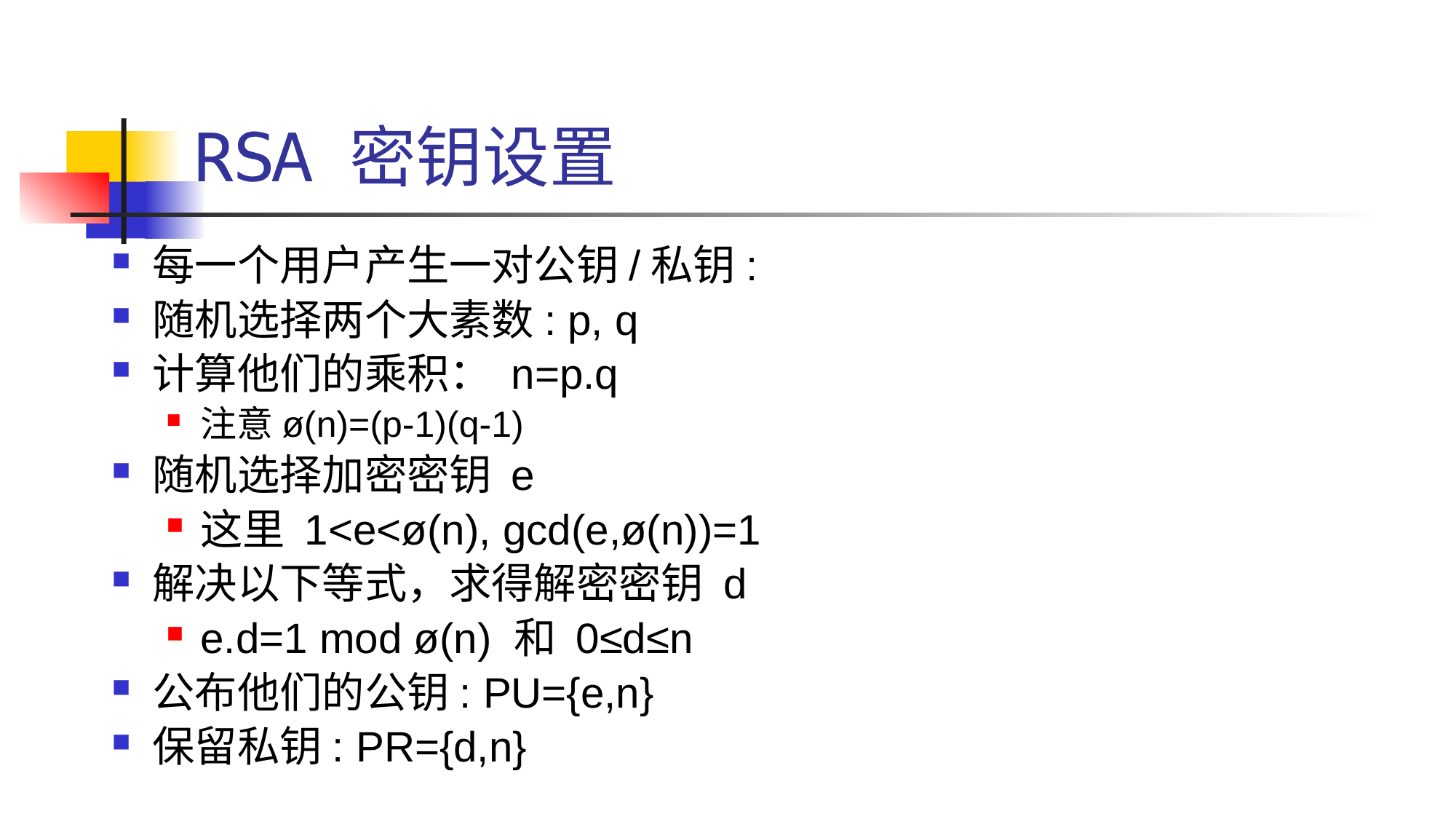

# RSA 密钥设置
每一个用户产生一对公钥/私钥:
随机选择两个大素数: p, q
计算他们的乘积： n=p.q
注意ø(n)=(p-1)(q-1)
随机选择加密密钥 e
这里 1<e<ø(n), gcd(e,ø(n))=1
解决以下等式，求得解密密钥 d
e.d=1 mod ø(n) 和 0≤d≤n
公布他们的公钥: PU={e,n}
保留私钥: PR={d,n}